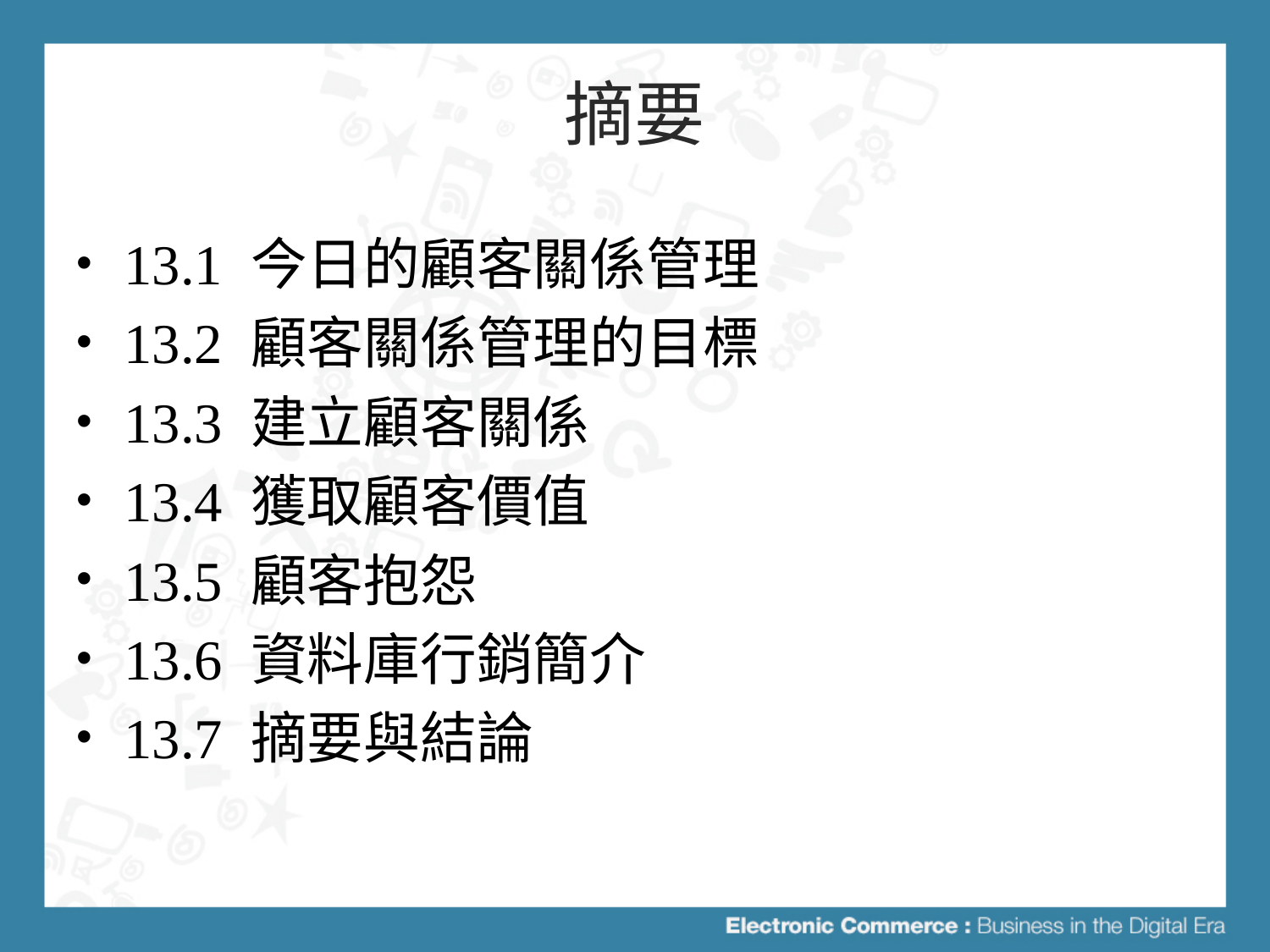

# 摘要
13.1 今日的顧客關係管理
13.2 顧客關係管理的目標
13.3 建立顧客關係
13.4 獲取顧客價值
13.5 顧客抱怨
13.6 資料庫行銷簡介
13.7 摘要與結論